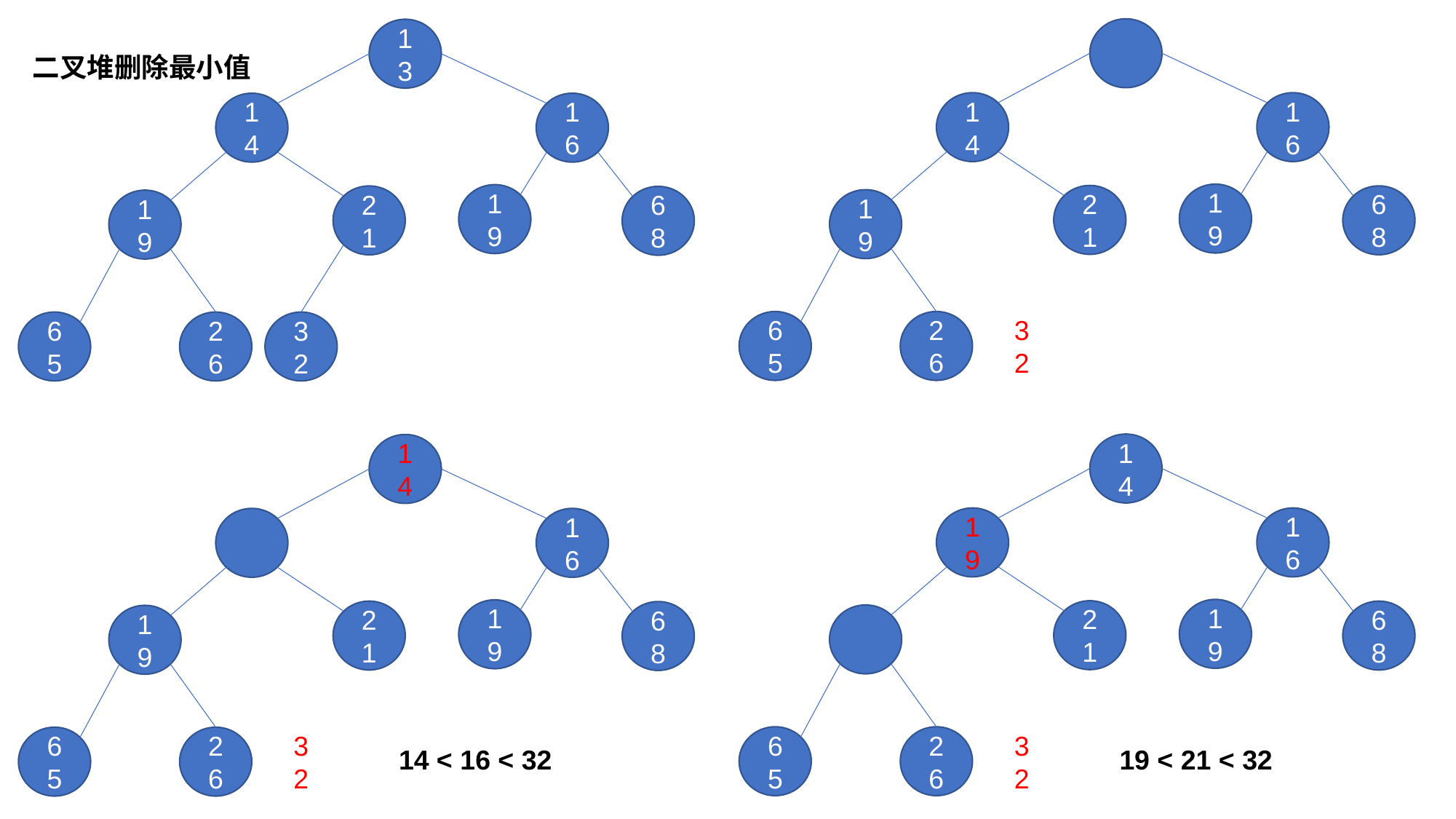

13
二叉堆删除最小值
14
16
14
16
19
19
21
68
21
68
19
19
65
26
32
65
26
32
14
14
19
16

16
19
19
21
21
68
68

19
65
26
32
65
26
32
14 < 16 < 32
19 < 21 < 32